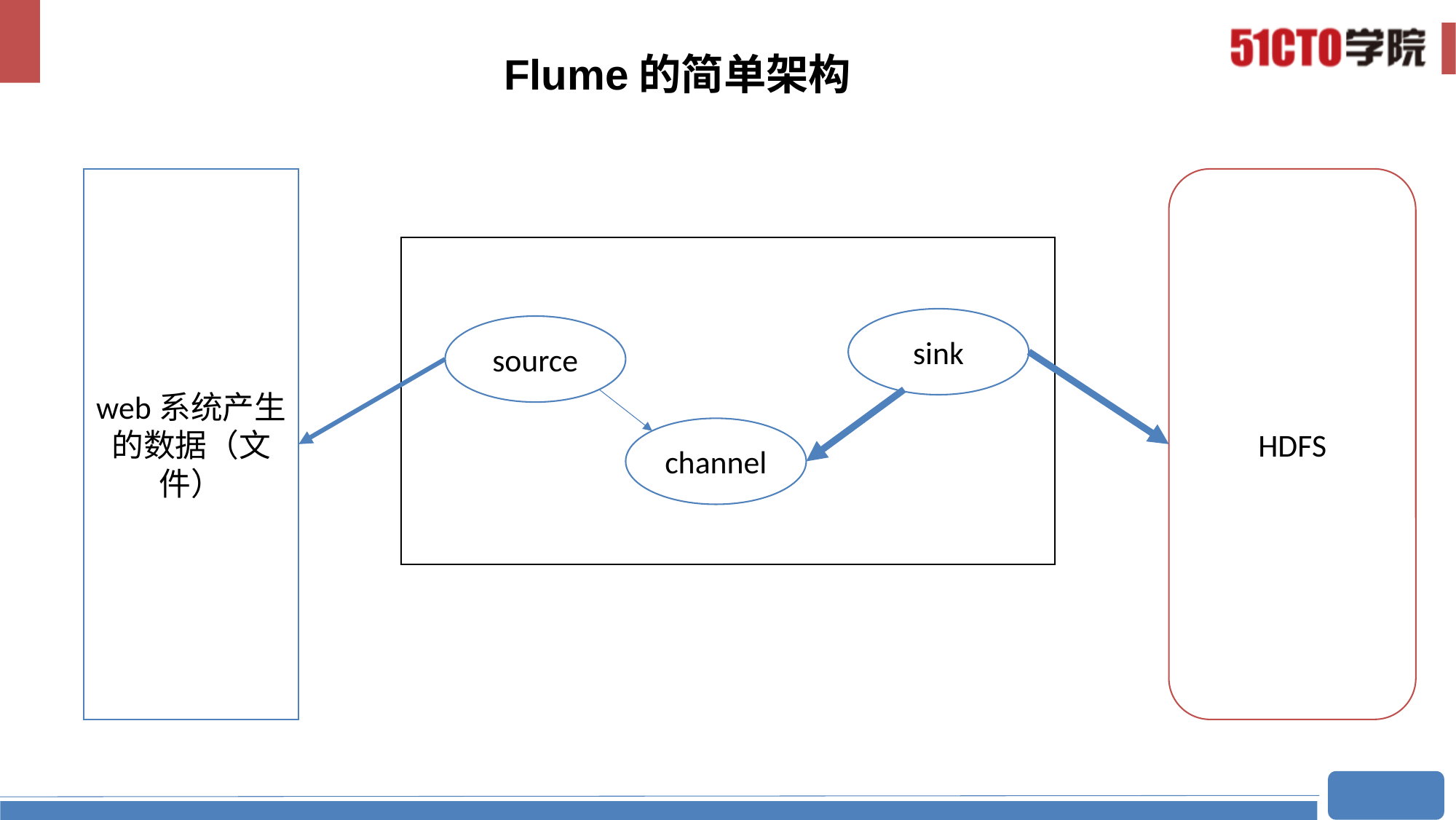

# Flume的简单架构
web系统产生的数据（文件）
HDFS

sink
source
channel